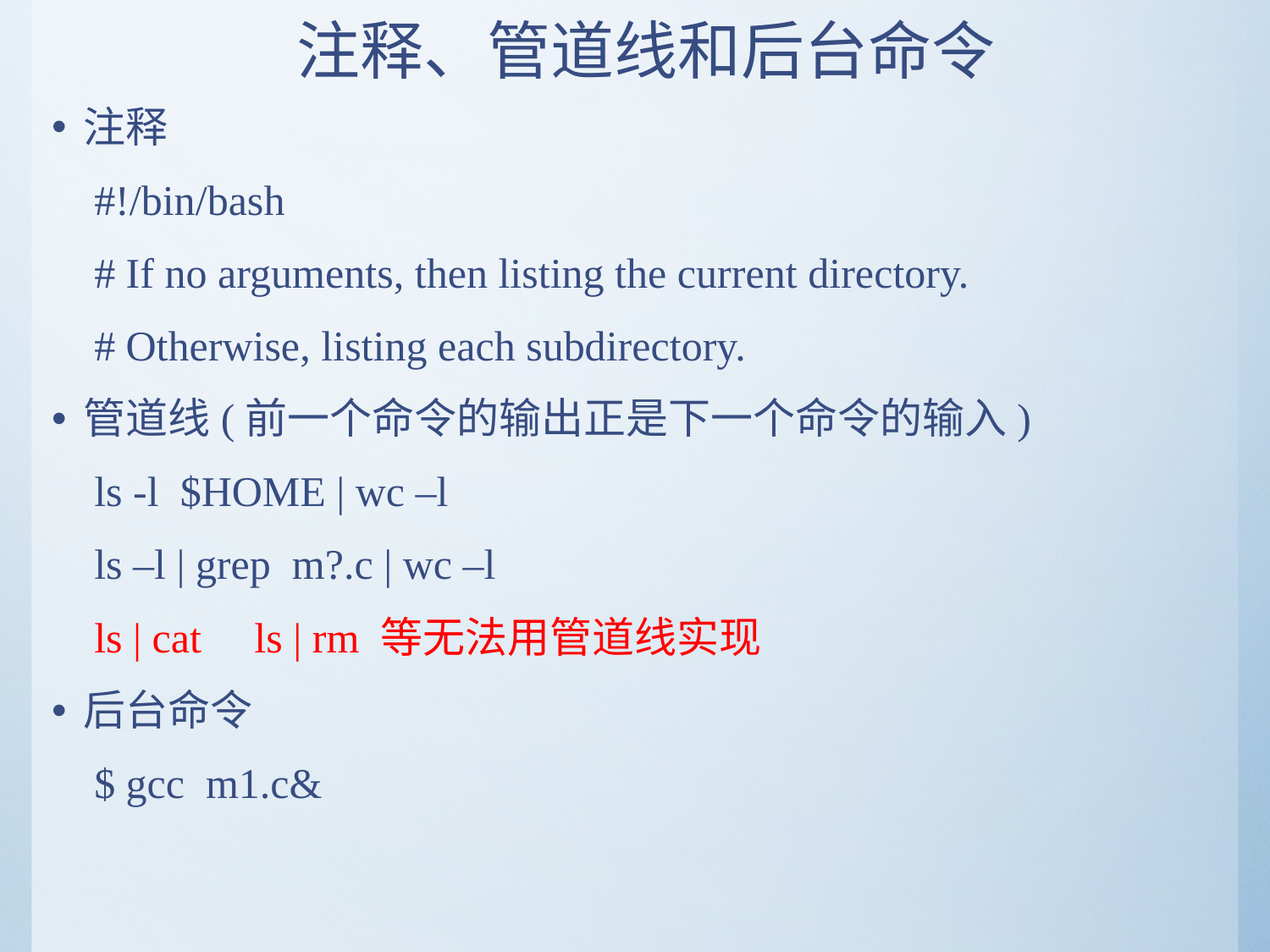

# 注释、管道线和后台命令
注释
    #!/bin/bash
    # If no arguments, then listing the current directory.
    # Otherwise, listing each subdirectory.
管道线(前一个命令的输出正是下一个命令的输入)
    ls -l  $HOME | wc –l
    ls –l | grep  m?.c | wc –l
    ls | cat     ls | rm 等无法用管道线实现
后台命令
    $ gcc  m1.c&